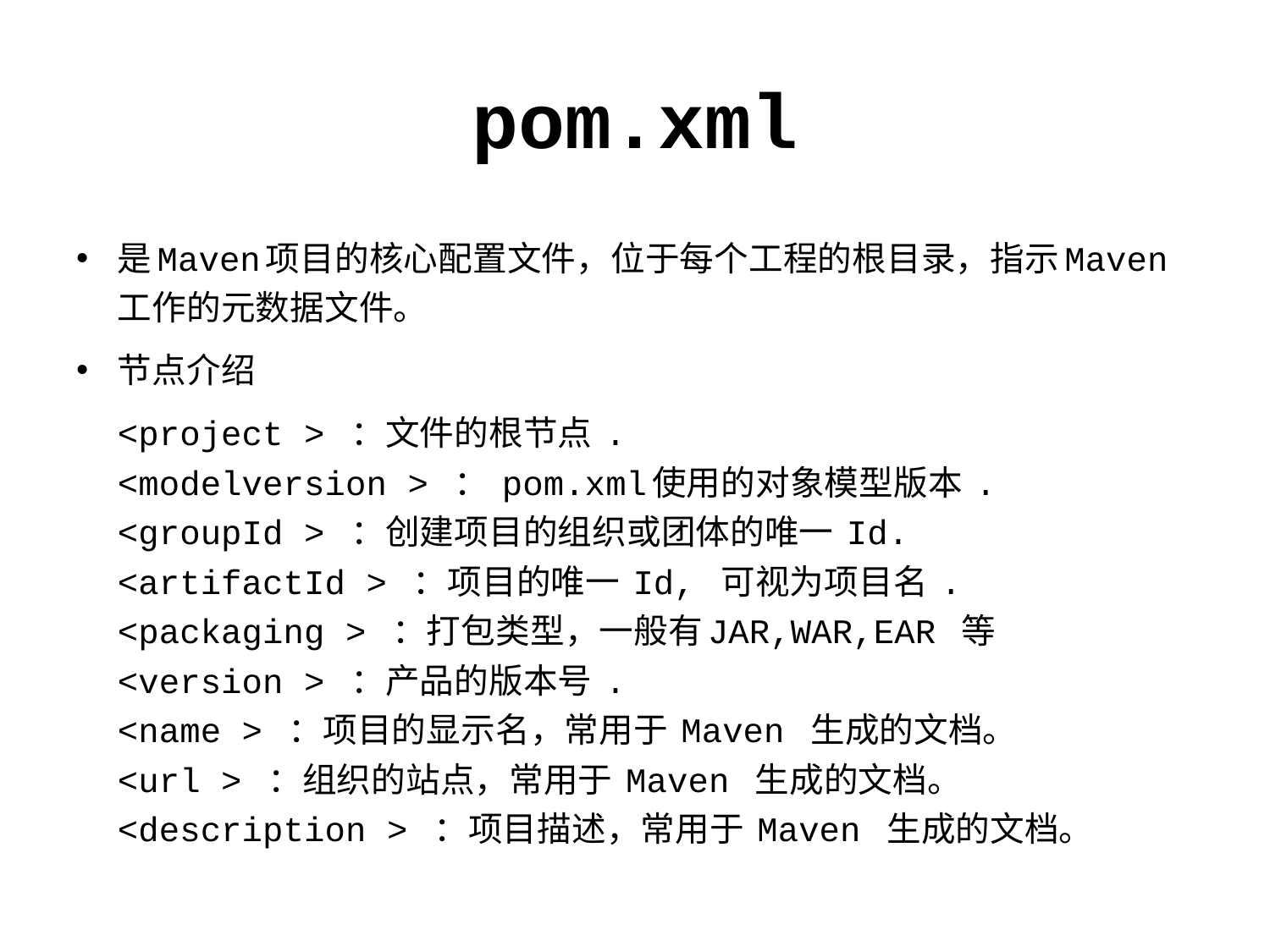

# pom.xml
是Maven项目的核心配置文件，位于每个工程的根目录，指示Maven工作的元数据文件。
节点介绍
<project > ：文件的根节点 .
<modelversion > ： pom.xml使用的对象模型版本 .
<groupId > ：创建项目的组织或团体的唯一 Id.
<artifactId > ：项目的唯一 Id, 可视为项目名 .
<packaging > ：打包类型，一般有JAR,WAR,EAR 等
<version > ：产品的版本号 .
<name > ：项目的显示名，常用于 Maven 生成的文档。
<url > ：组织的站点，常用于 Maven 生成的文档。
<description > ：项目描述，常用于 Maven 生成的文档。